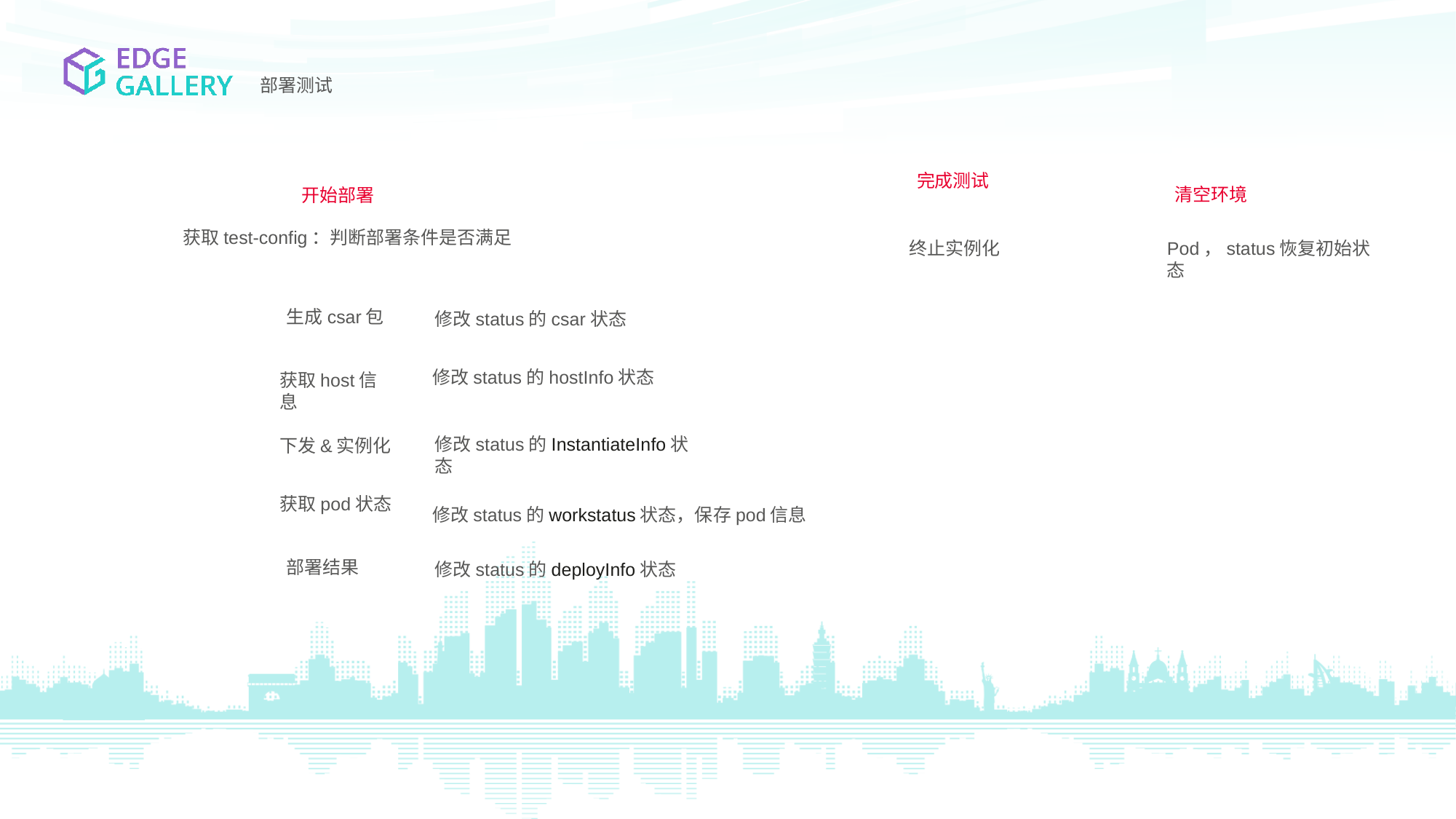

部署测试
完成测试
清空环境
开始部署
获取test-config：判断部署条件是否满足
终止实例化
Pod，status恢复初始状态
生成csar包
修改status的csar状态
修改status的hostInfo状态
获取host信息
修改status的InstantiateInfo状态
下发&实例化
获取pod状态
修改status的workstatus状态，保存pod信息
部署结果
修改status的deployInfo状态